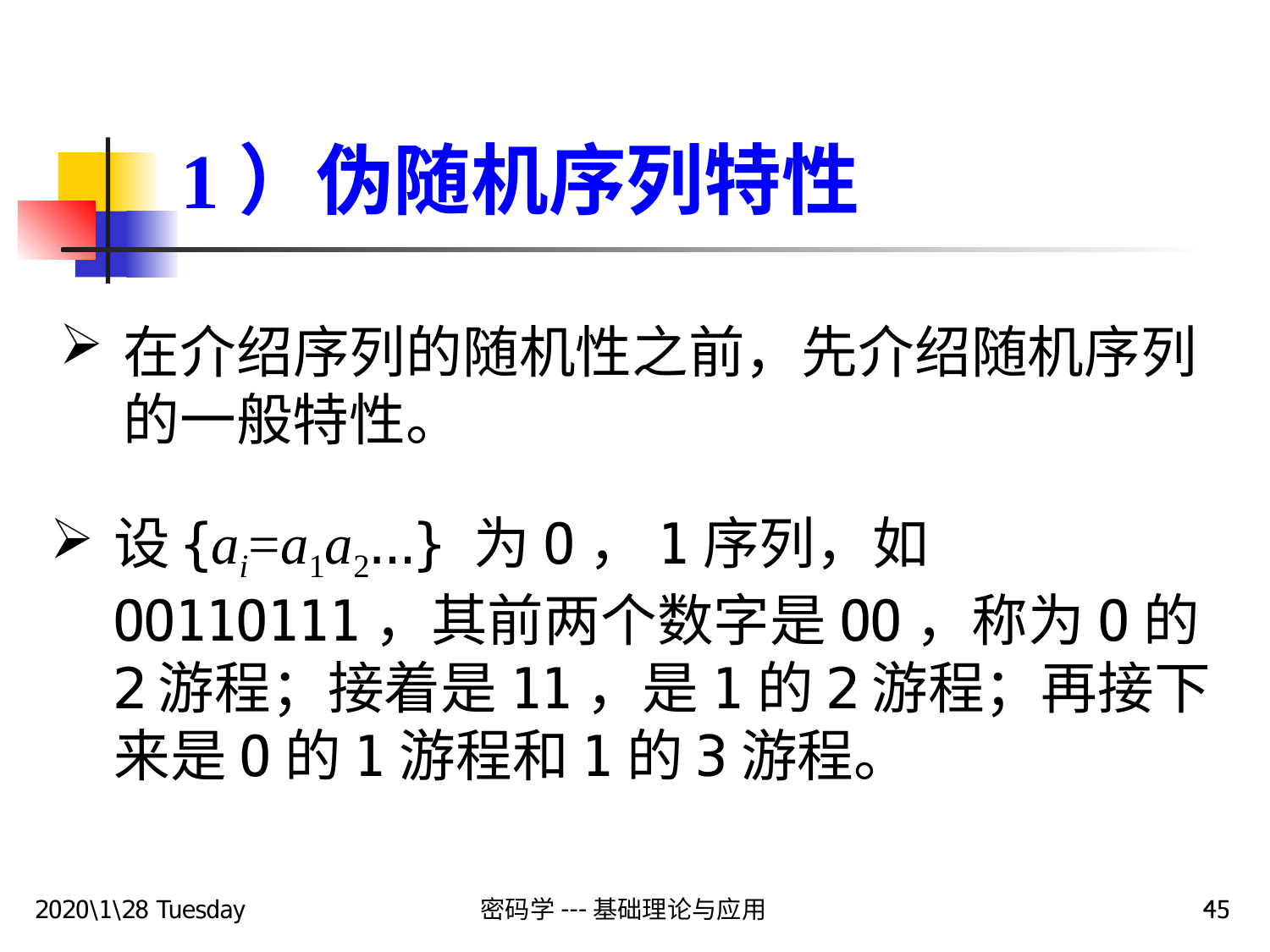

1）伪随机序列特性
在介绍序列的随机性之前，先介绍随机序列的一般特性。
设{ai=a1a2…} 为0，1序列，如00110111，其前两个数字是00，称为0的2游程；接着是11，是1的2游程；再接下来是0的1游程和1的3游程。
2020\1\28 Tuesday
密码学---基础理论与应用
45